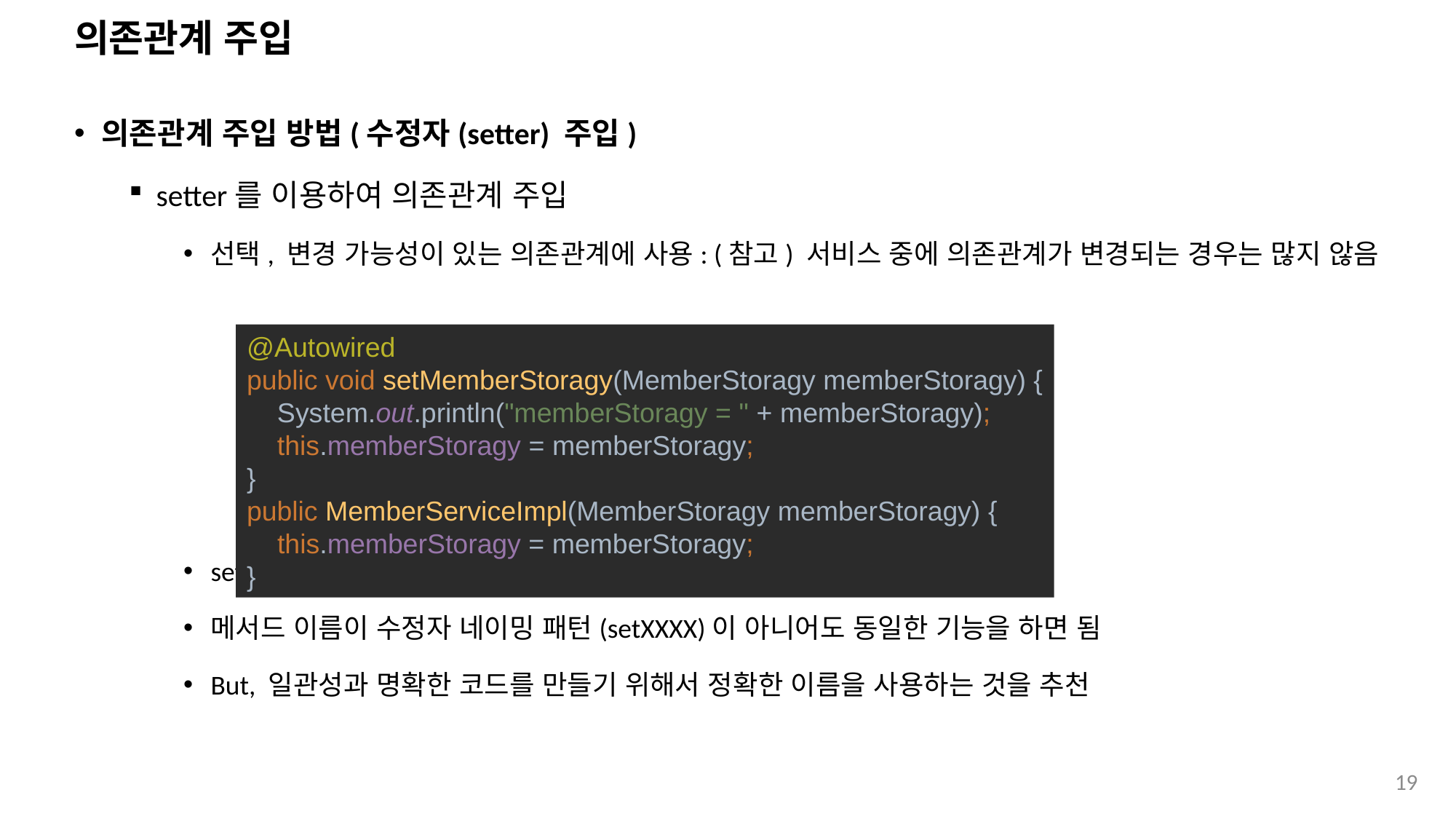

# 의존관계 주입
의존관계 주입 방법(수정자(setter) 주입)
setter를 이용하여 의존관계 주입
선택, 변경 가능성이 있는 의존관계에 사용: (참고) 서비스 중에 의존관계가 변경되는 경우는 많지 않음

setter의 이름은 set+주입대상 이름
메서드 이름이 수정자 네이밍 패턴(setXXXX)이 아니어도 동일한 기능을 하면 됨
But, 일관성과 명확한 코드를 만들기 위해서 정확한 이름을 사용하는 것을 추천

@Autowired
public void setMemberStoragy(MemberStoragy memberStoragy) {
    System.out.println("memberStoragy = " + memberStoragy);
    this.memberStoragy = memberStoragy;
}
public MemberServiceImpl(MemberStoragy memberStoragy) {
    this.memberStoragy = memberStoragy;
}
19